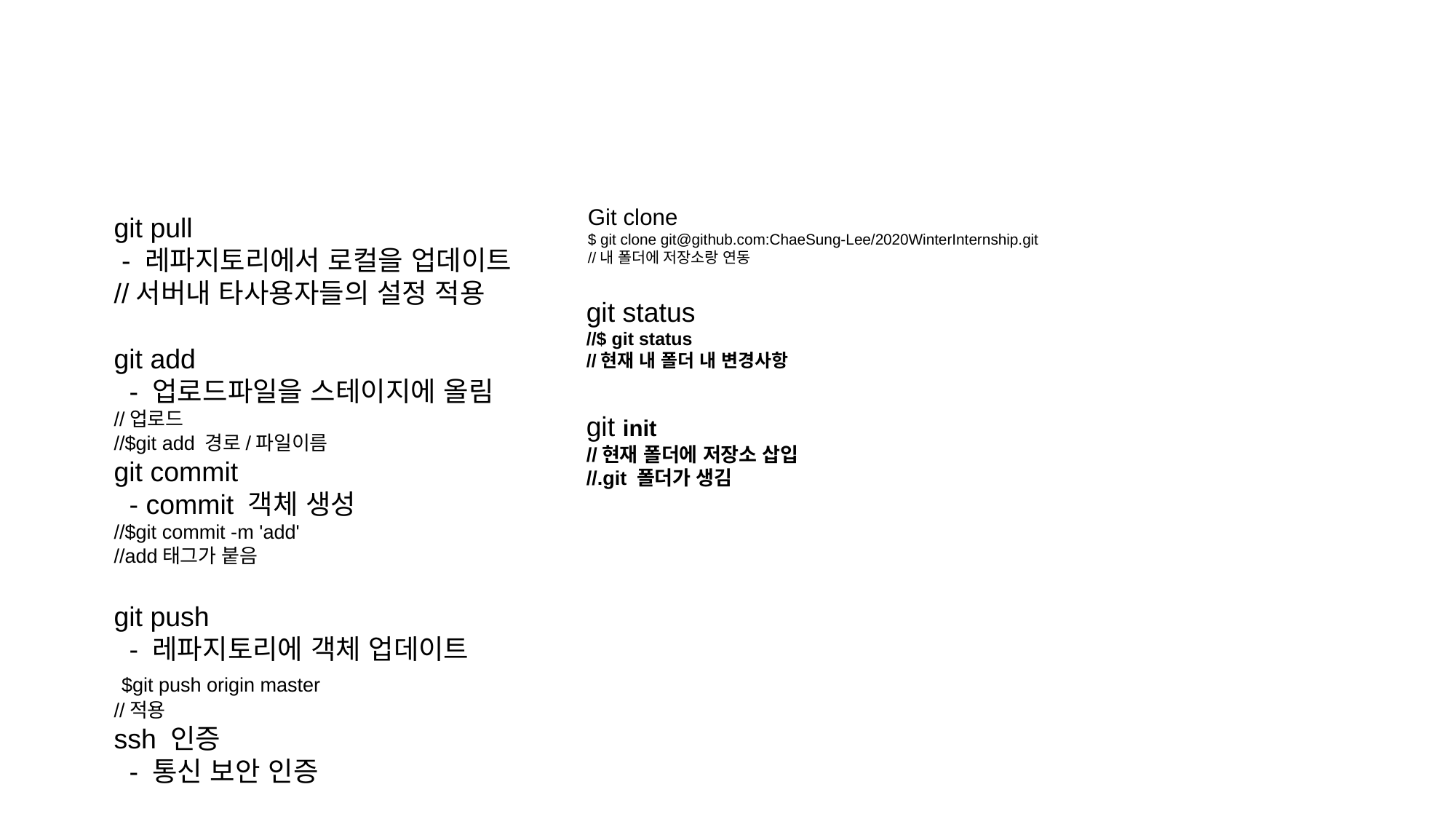

#
Git clone
$ git clone git@github.com:ChaeSung-Lee/2020WinterInternship.git
//내 폴더에 저장소랑 연동
git pull
 - 레파지토리에서 로컬을 업데이트
//서버내 타사용자들의 설정 적용

git add
  - 업로드파일을 스테이지에 올림
//업로드
//$git add 경로/파일이름
git commit
  - commit 객체 생성
//$git commit -m 'add'
//add태그가 붙음

git push
  - 레파지토리에 객체 업데이트
 $git push origin master
//적용
ssh 인증
  - 통신 보안 인증

git status
//$ git status
//현재 내 폴더 내 변경사항

git init
//현재 폴더에 저장소 삽입
//.git 폴더가 생김